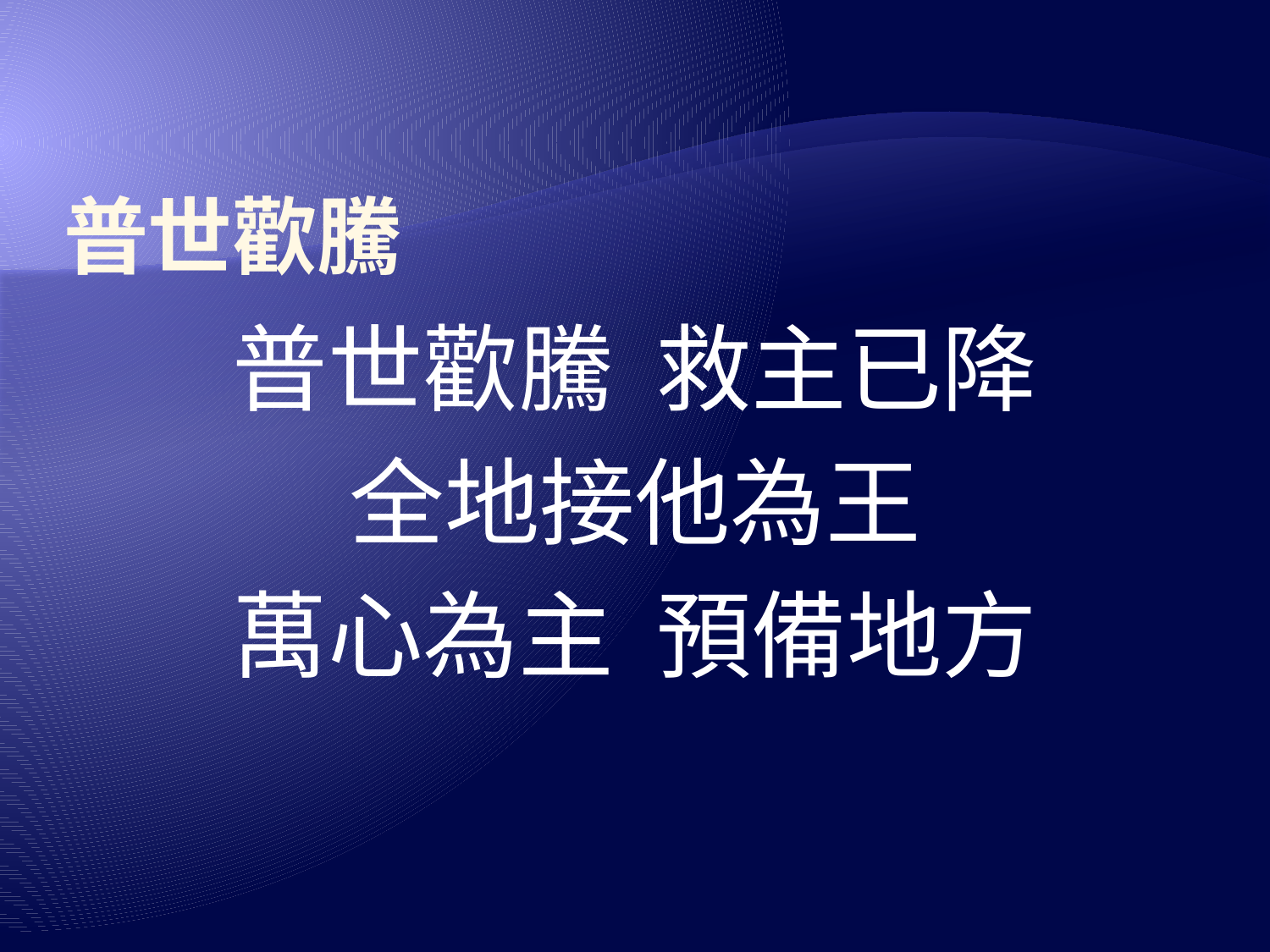

# 普世歡騰
普世歡騰  救主已降
全地接他為王
萬心為主  預備地方